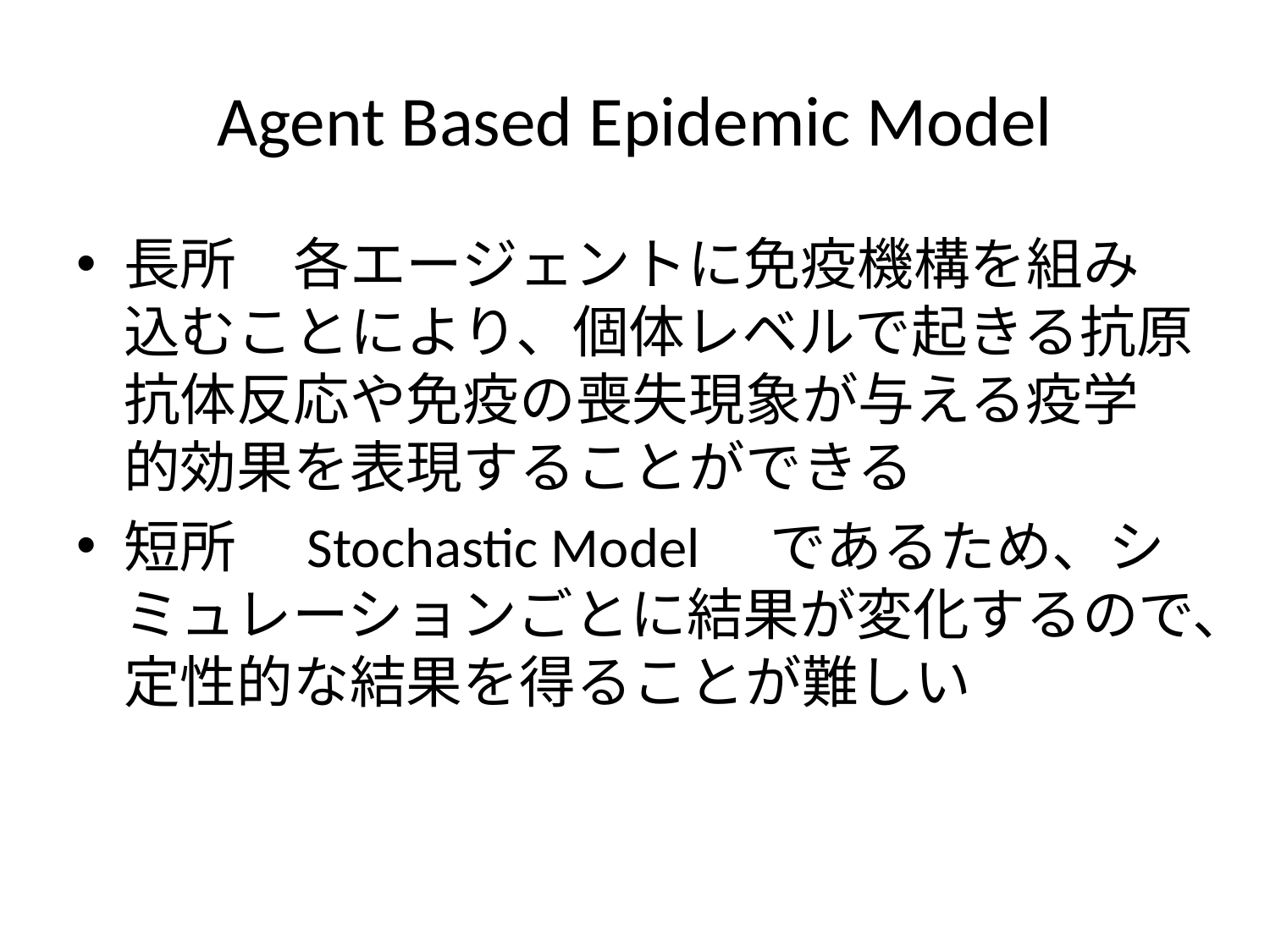

# Agent Based Epidemic Model
長所　各エージェントに免疫機構を組み込むことにより、個体レベルで起きる抗原抗体反応や免疫の喪失現象が与える疫学的効果を表現することができる
短所　Stochastic Model　であるため、シミュレーションごとに結果が変化するので、定性的な結果を得ることが難しい